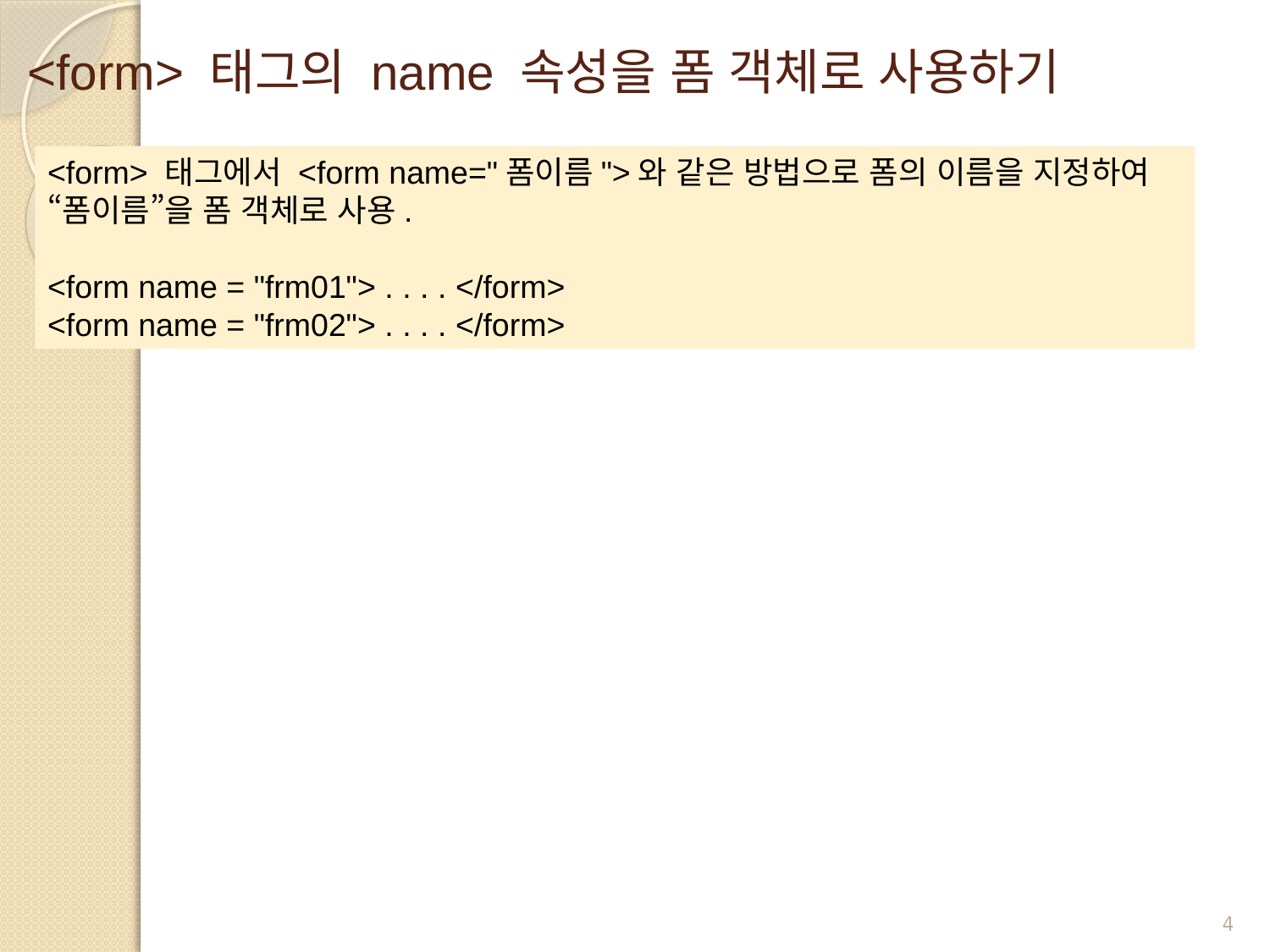

# <form> 태그의 name 속성을 폼 객체로 사용하기
<form> 태그에서 <form name="폼이름">와 같은 방법으로 폼의 이름을 지정하여 “폼이름”을 폼 객체로 사용.

<form name = "frm01"> . . . . </form>
<form name = "frm02"> . . . . </form>
4